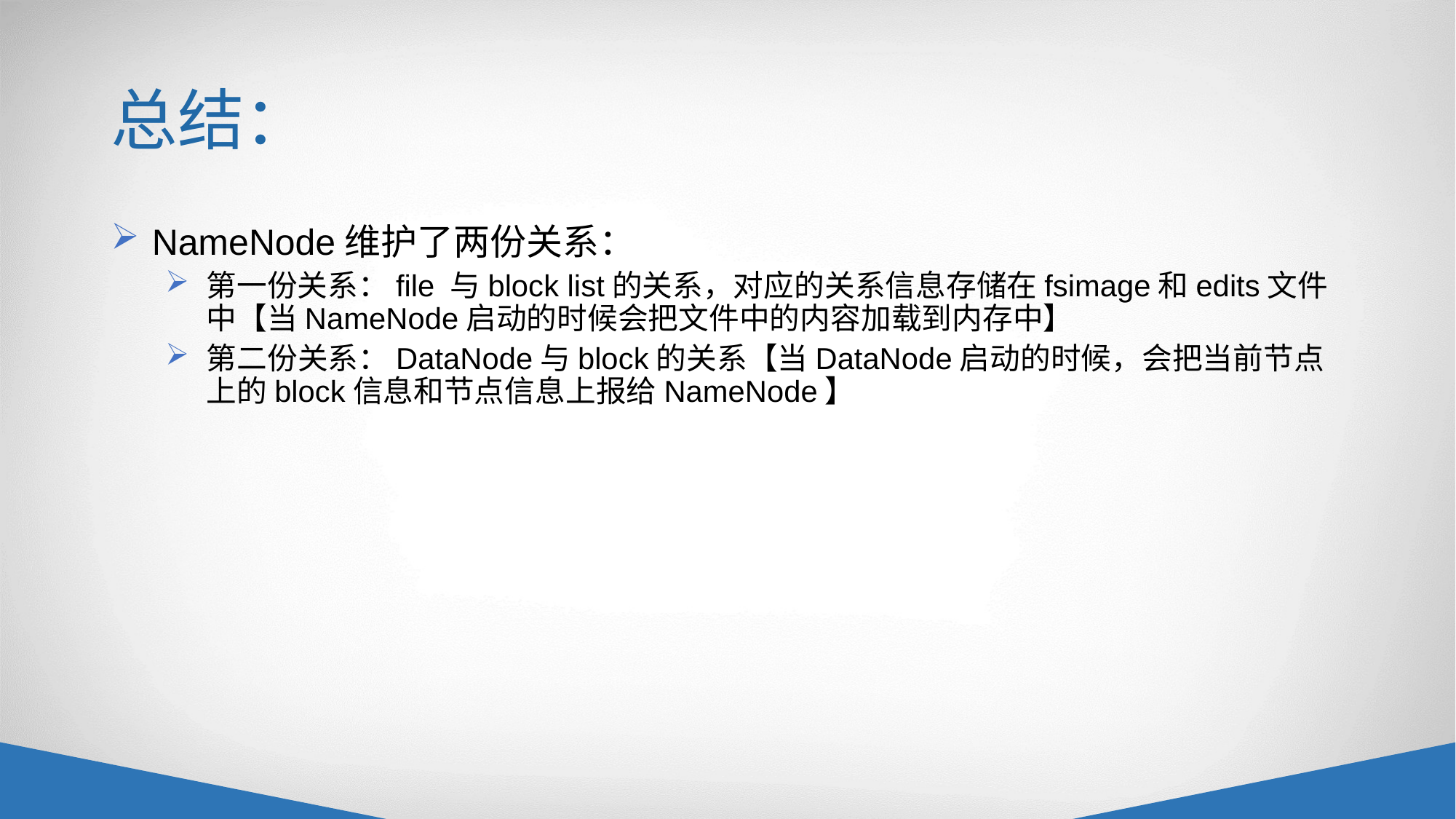

# 总结：
NameNode维护了两份关系：
第一份关系：file 与block list的关系，对应的关系信息存储在fsimage和edits文件中【当NameNode启动的时候会把文件中的内容加载到内存中】
第二份关系：DataNode与block的关系【当DataNode启动的时候，会把当前节点上的block信息和节点信息上报给NameNode】